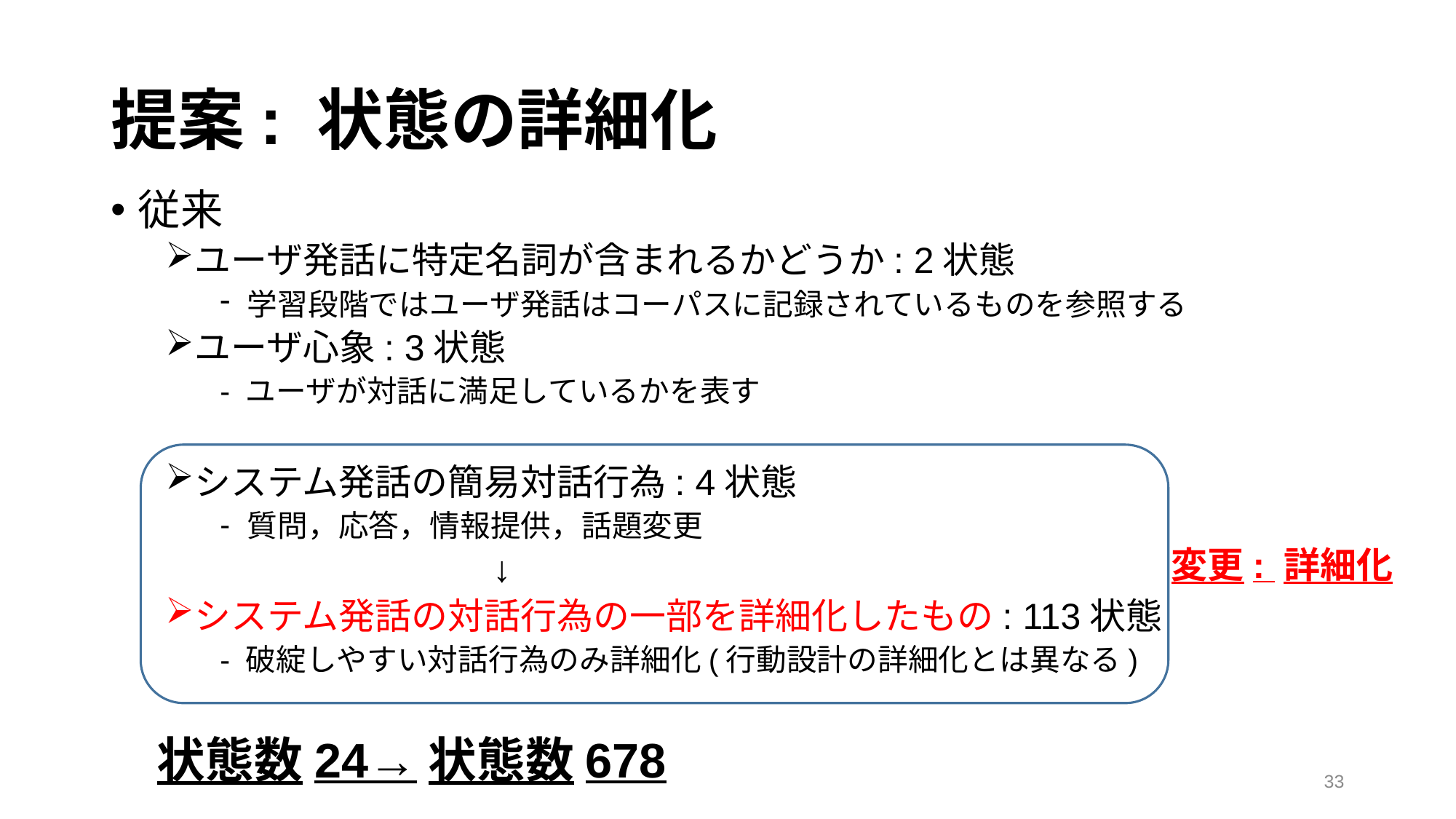

# 提案: 状態の詳細化
従来
ユーザ発話に特定名詞が含まれるかどうか: 2状態
学習段階ではユーザ発話はコーパスに記録されているものを参照する
ユーザ心象: 3状態
- ユーザが対話に満足しているかを表す

システム発話の簡易対話行為: 4状態
質問，応答，情報提供，話題変更
			↓
システム発話の対話行為の一部を詳細化したもの: 113状態
- 破綻しやすい対話行為のみ詳細化(行動設計の詳細化とは異なる)

変更: 詳細化
状態数24→状態数678
33